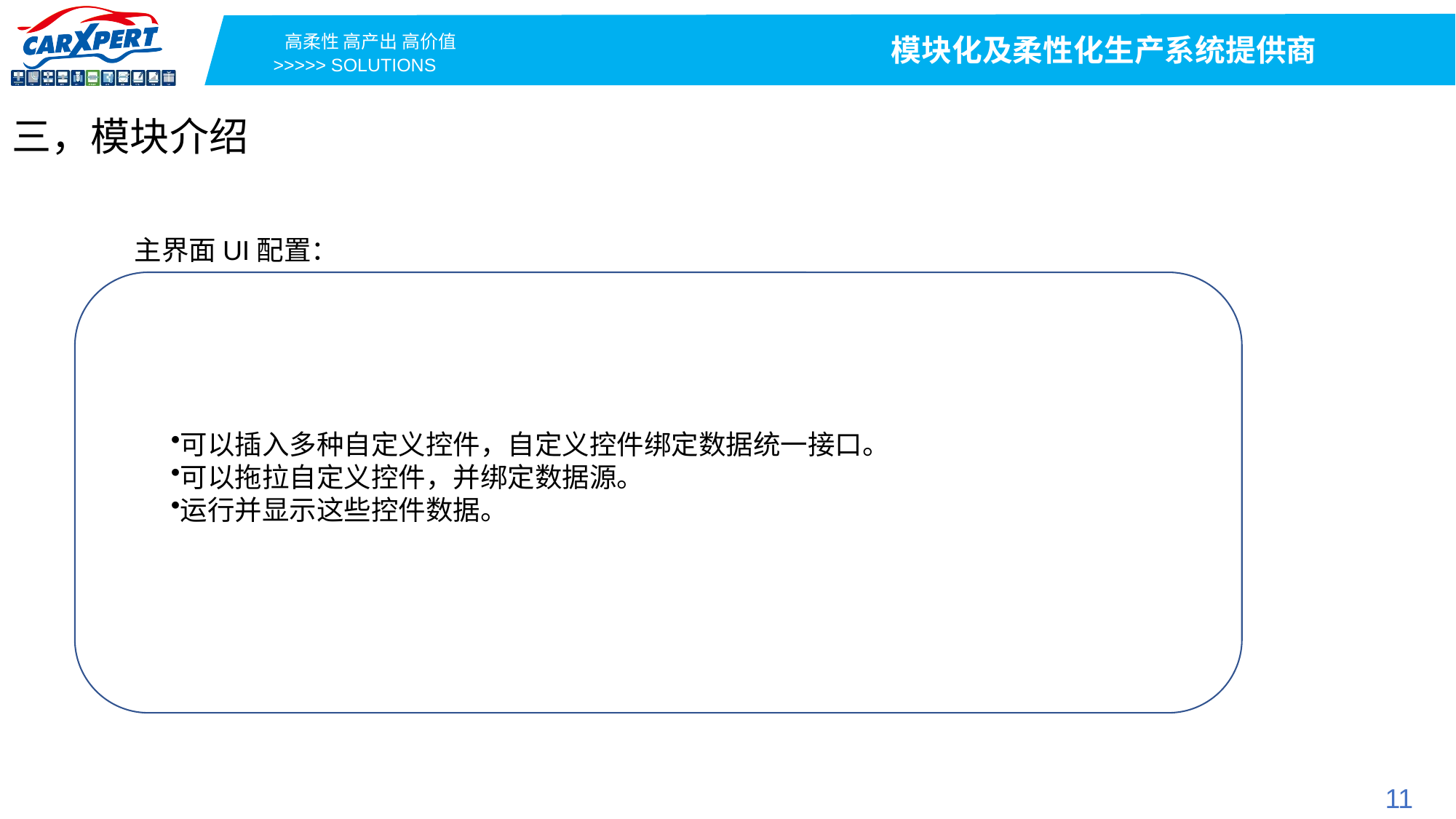

三，模块介绍
主界面UI配置：
可以插入多种自定义控件，自定义控件绑定数据统一接口。
可以拖拉自定义控件，并绑定数据源。
运行并显示这些控件数据。